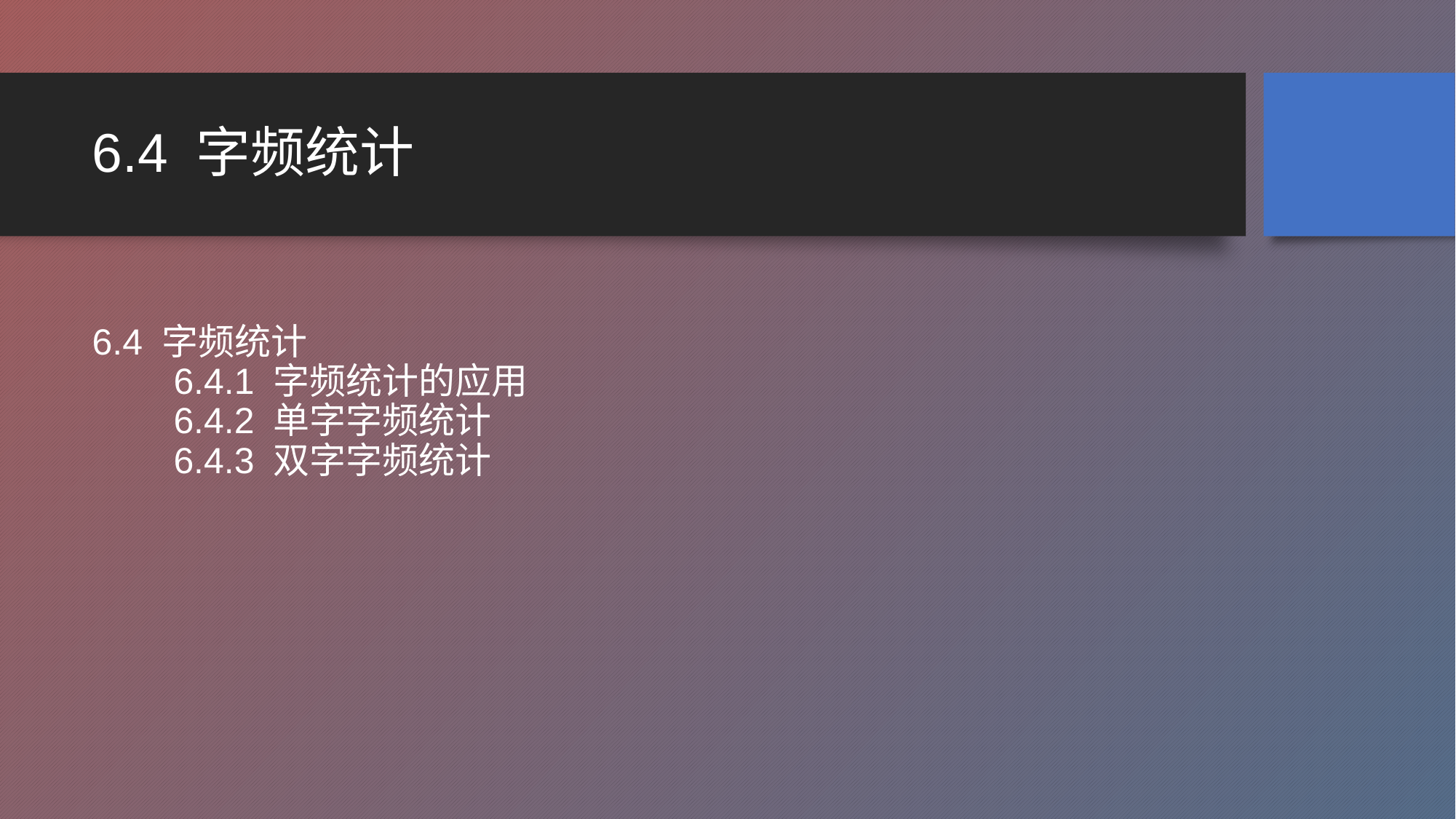

# 6.4 字频统计
6.4 字频统计
　　6.4.1 字频统计的应用
　　6.4.2 单字字频统计
　　6.4.3 双字字频统计